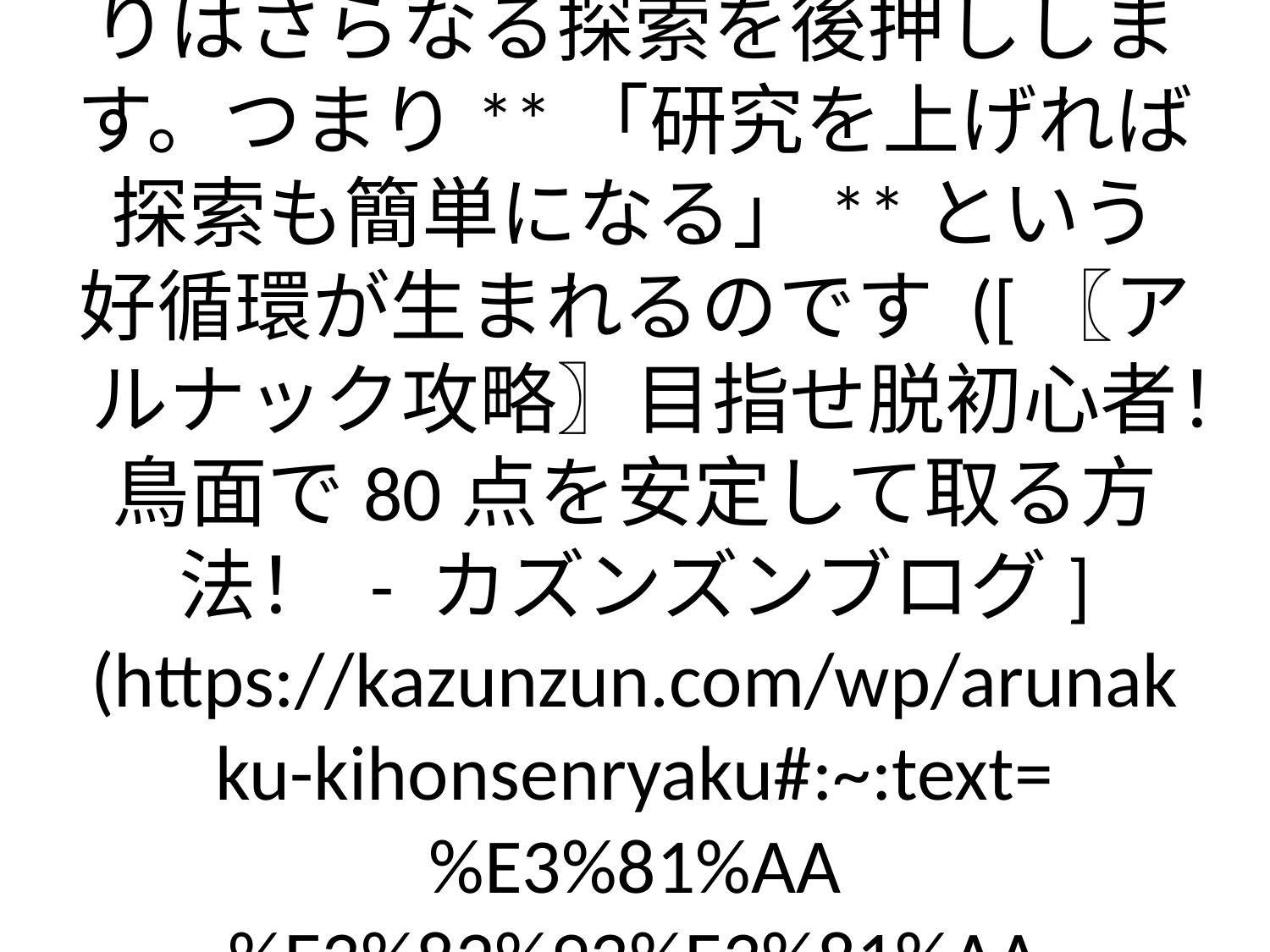

# - **研究トラック優先は基本:** 繰り返しになりますが、**研究トラックを先行することが勝利のカギ**である点は最重要です ([アルナック攻略：①ゲーマーズゲームとしての概要｜京大シミュ研](https://note.com/ku_simken/n/nda4373d386d6#:~:text=%E3%81%9D%E3%81%AE%E4%B8%80%E7%95%AA%E3%81%AE%E8%A6%81%E5%9B%A0%E3%81%AF%E3%80%81%E8%A6%81%E7%B4%A0%E3%81%8C%E5%A4%9A%E3%81%84%E3%82%8F%E3%82%8A%E3%81%AB%E6%88%A6%E7%95%A5%E3%81%8C%E5%B0%91%E3%81%AA%E3%81%84%E3%81%93%E3%81%A8%E3%81%AB%E3%81%82%E3%82%8A%E3%81%BE%E3%81%99%E3%80%82%E3%81%B6%E3%81%A3%E3%81%A1%E3%82%83%E3%81%91%E3%80%81%E3%81%93%E3%81%AE%E3%82%B2%E3%83%BC%E3%83%A0%E3%81%AE%E6%88%A6%E7%95%A5%E3%81%AF%E4%B8%80%E3%81%A4%E3%81%A7%E3%81%99%E3%80%82%E7%A0%94%E7%A9%B6%E3%83%88%E3%83%A9%E3%83%83%E3%82%AF%E3%81%A7%E7%9B%B8%E6%89%8B%E3%82%88%E3%82%8A%E5%85%88%E8%A1%8C%E3%81%99%E3%82%8B%E3%80%82%E3%81%9D%E3%82%8C%E3%81%A0%E3%81%91%E3%81%A7%E3%81%99%E3%80%82)) ([〖アルナック攻略〗目指せ脱初心者！鳥面で80点を安定して取る方法！ - カズンズンブログ](https://kazunzun.com/wp/arunakku-kihonsenryaku#:~:text=80%E7%82%B9%E5%8F%96%E3%82%8B%E3%81%AB%E3%81%AF%E7%A0%94%E7%A9%B6%E3%83%88%E3%83%A9%E3%83%83%E3%82%AF%E3%81%8C%E5%BF%85%E9%A0%88%E3%80%82%202%E3%83%A9%E3%82%A6%E3%83%B3%E3%83%89%E4%BB%A5%E5%86%85%E3%81%A7%E5%8A%A9%E6%89%8B%E3%82%922%E4%BA%BA%E7%8D%B2%E5%BE%97%E3%80%82))。研究を進めることで得られる**先行ボーナスタイル**（リソース即時獲得や除去、助手アップグレードなど）や**助手タイル**は、点数以上に**「行動力」を増やす効果**を持っています ([アルナック攻略：①ゲーマーズゲームとしての概要｜京大シミュ研](https://note.com/ku_simken/n/nda4373d386d6#:~:text=Image%3A%20%E7%94%BB%E5%83%8F2))。助手タイル2枚獲得で毎ラウンドのフリーアクション収入が増え、研究ボーナスで手に入るコンパスや矢じりはさらなる探索を後押しします。つまり**「研究を上げれば探索も簡単になる」**という好循環が生まれるのです ([〖アルナック攻略〗目指せ脱初心者！鳥面で80点を安定して取る方法！ - カズンズンブログ](https://kazunzun.com/wp/arunakku-kihonsenryaku#:~:text=%E3%81%AA%E3%82%93%E3%81%AA%E3%82%8980%E7%82%B9%E3%81%AF%E9%81%8B%E3%81%8C%E6%82%AA%E3%81%8F%E3%81%A6%E3%82%82%20%E5%AE%89%E5%AE%9A%E3%81%97%E3%81%A6%E5%8F%96%E3%82%8C%E3%82%8B%E5%BE%97%E7%82%B9%E3%81%A7%E3%81%99%E3%80%82)) ([〖アルナック攻略〗目指せ脱初心者！鳥面で80点を安定して取る方法！ - カズンズンブログ](https://kazunzun.com/wp/arunakku-kihonsenryaku#:~:text=%E5%AE%9F%E9%9A%9B%E3%81%AF1%E5%9B%9E%E6%8E%A2%E7%B4%A2%E3%81%AB%E3%81%84%E3%81%91%E3%81%B0%20%E5%81%B6%E5%83%8F%E3%81%A8%E5%AE%88%E8%AD%B7%E8%80%85%E3%81%AE%E3%83%9D%E3%82%A4%E3%83%B3%E3%83%88%E3%81%AF%E5%8F%96%E3%82%8C%E3%82%8B%E3%81%AE%E3%81%A7%2080%E7%82%B9%E5%8F%96%E3%82%8B%E3%81%AB%E3%81%AF%E7%A0%94%E7%A9%B6%E3%83%88%E3%83%A9%E3%83%83%E3%82%AF%E3%81%A8%E6%8E%A2%E7%B4%A2%E3%81%8C%20%E3%82%81%E3%81%A1%E3%82%83%E3%81%8F%E3%81%A1%E3%82%83%E5%A4%A7%E5%88%87%EF%BC%81))。実際、ある攻略記事では**研究トラック・守護者・偶像だけで約80点を占め、カード点はおまけ**と分析されています ([〖アルナック攻略〗目指せ脱初心者！鳥面で80点を安定して取る方法！ - カズンズンブログ](https://kazunzun.com/wp/arunakku-kihonsenryaku#:~:text=%E5%A4%A7%E5%89%8D%E6%8F%90%E3%81%A8%E3%81%97%E3%81%A6%20%E7%A0%94%E7%A9%B6%E3%83%88%E3%83%A9%E3%83%83%E3%82%AF%E3%83%BB%E5%AE%88%E8%AD%B7%E8%80%85%E3%83%BB%E5%81%B6%E5%83%8F%20%E3%81%AE%E3%83%9D%E3%82%A4%E3%83%B3%E3%83%88%E3%81%A0%E3%81%91%E3%81%A780%E7%82%B9%E3%81%8F%E3%82%89%E3%81%84%E5%8D%A0%E3%82%81%E3%81%BE%E3%81%99%E3%80%82))。このように研究を軸に据えることで他の要素（探索やカード購入）にも良い影響が及ぶため、**まず研究優先の姿勢**を崩さないようにしましょう。